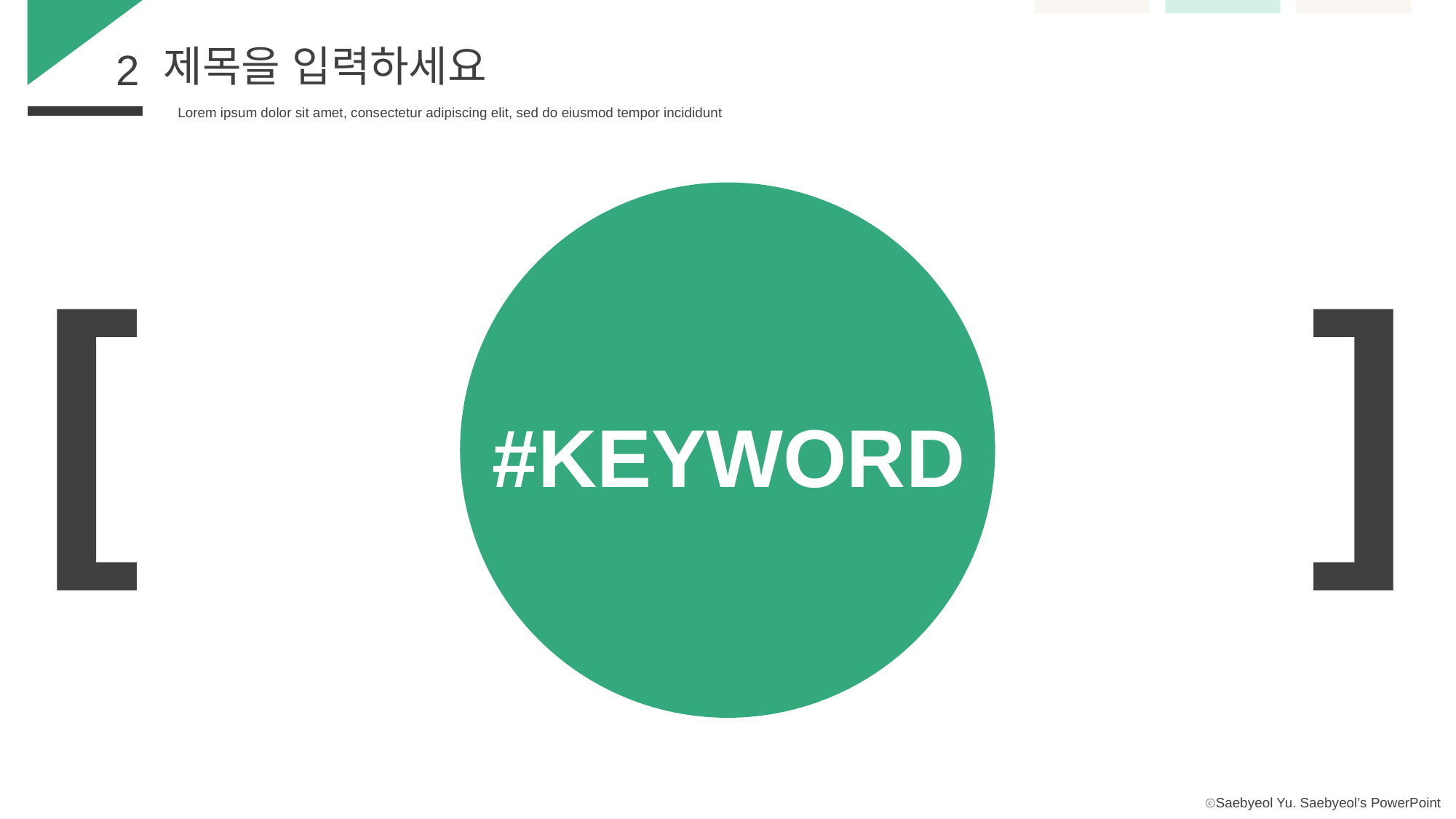

제목을 입력하세요
2
Lorem ipsum dolor sit amet, consectetur adipiscing elit, sed do eiusmod tempor incididunt

[              ]
#KEYWORD